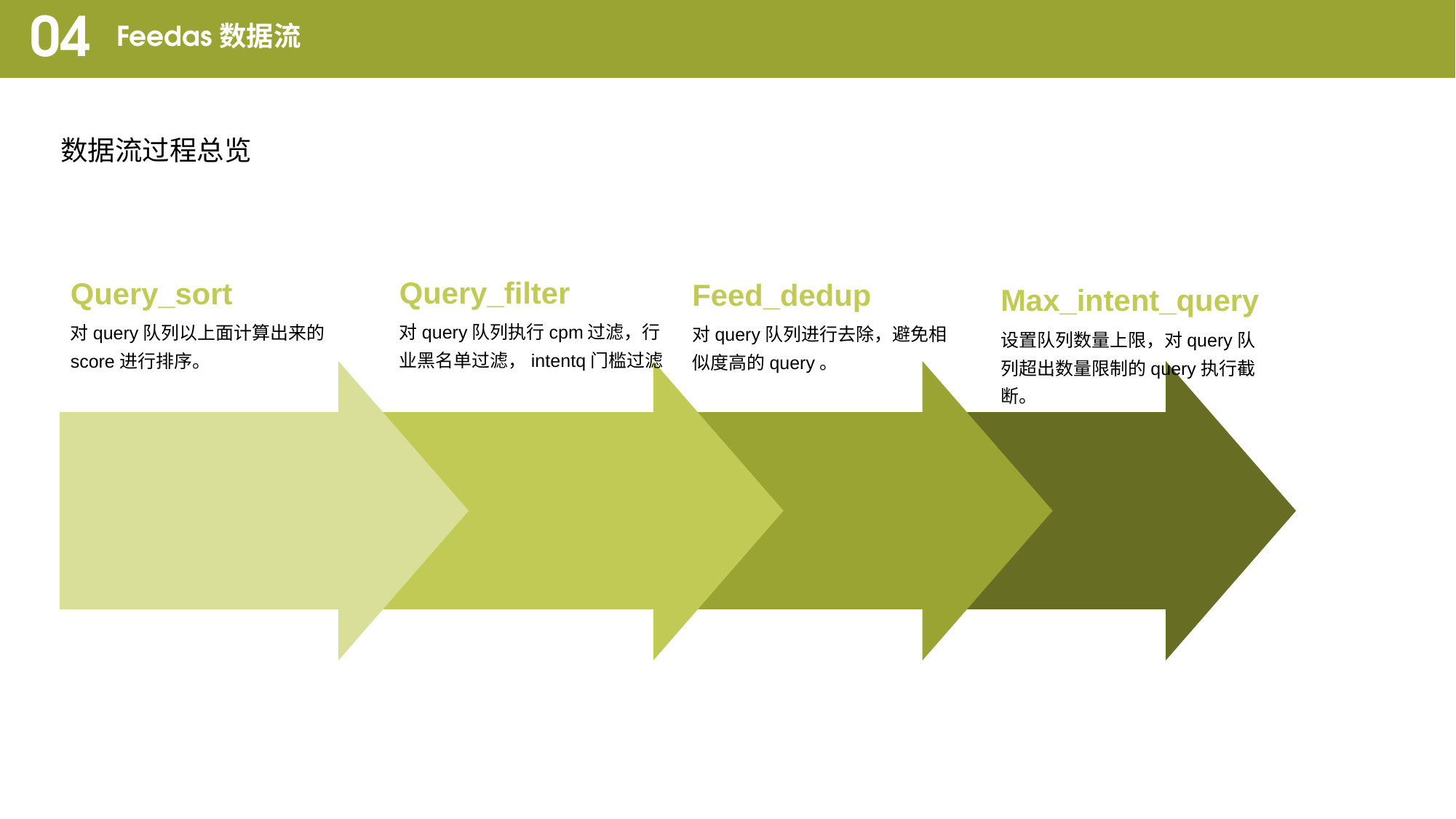

04
Feedas数据流
数据流过程总览
Query_filter
对query队列执行cpm过滤，行业黑名单过滤，intentq门槛过滤
Query_sort
对query队列以上面计算出来的score进行排序。
Feed_dedup
对query队列进行去除，避免相似度高的query。
Max_intent_query
设置队列数量上限，对query队列超出数量限制的query执行截断。